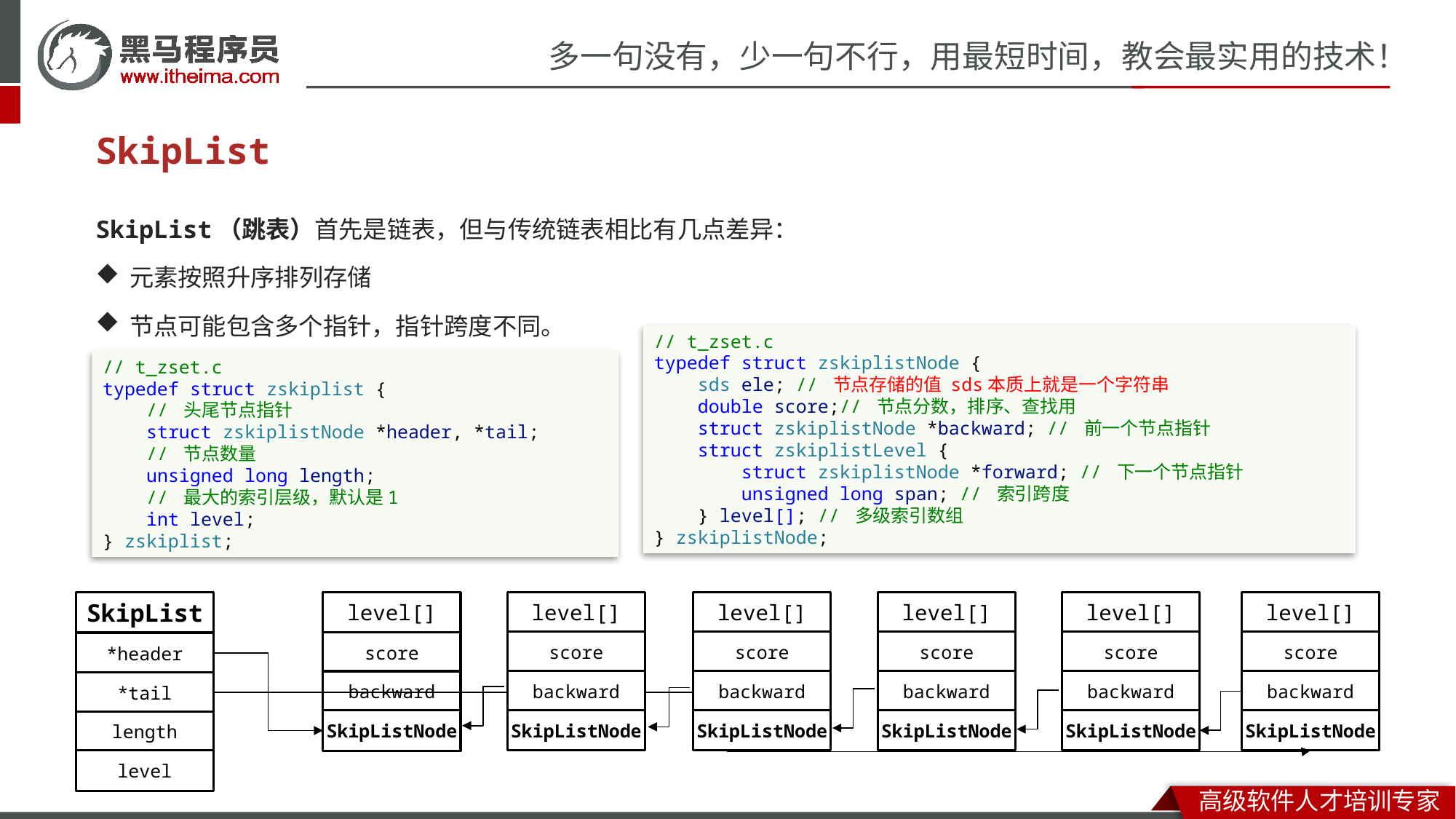

# SkipList
SkipList（跳表）首先是链表，但与传统链表相比有几点差异：
元素按照升序排列存储
节点可能包含多个指针，指针跨度不同。
// t_zset.c
typedef struct zskiplistNode {
    sds ele; // 节点存储的值 sds本质上就是一个字符串
    double score;// 节点分数，排序、查找用
    struct zskiplistNode *backward; // 前一个节点指针
    struct zskiplistLevel {
        struct zskiplistNode *forward; // 下一个节点指针
        unsigned long span; // 索引跨度
    } level[]; // 多级索引数组
} zskiplistNode;
// t_zset.c
typedef struct zskiplist {
    // 头尾节点指针
    struct zskiplistNode *header, *tail;
    // 节点数量
    unsigned long length;
    // 最大的索引层级，默认是1
    int level;
} zskiplist;
level[]
level[]
level[]
level[]
level[]
SkipList
level[]
score
score
score
score
score
score
*header
backward
backward
backward
backward
backward
backward
*tail
SkipListNode
SkipListNode
SkipListNode
SkipListNode
SkipListNode
SkipListNode
length
level